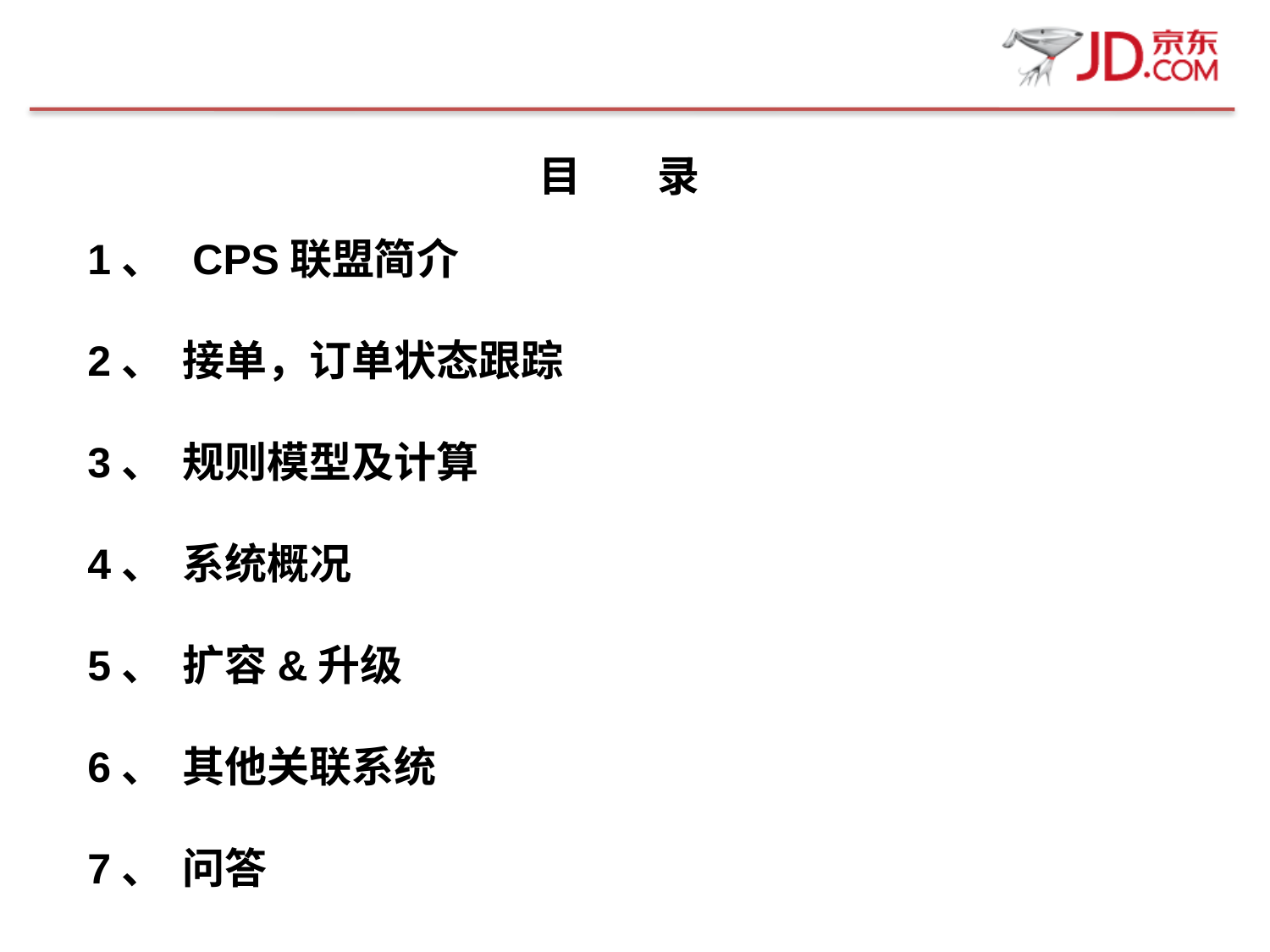

目        录
# 1、  CPS联盟简介 2、  接单，订单状态跟踪 3、  规则模型及计算 4、  系统概况 5、  扩容&升级 6、  其他关联系统 7、  问答